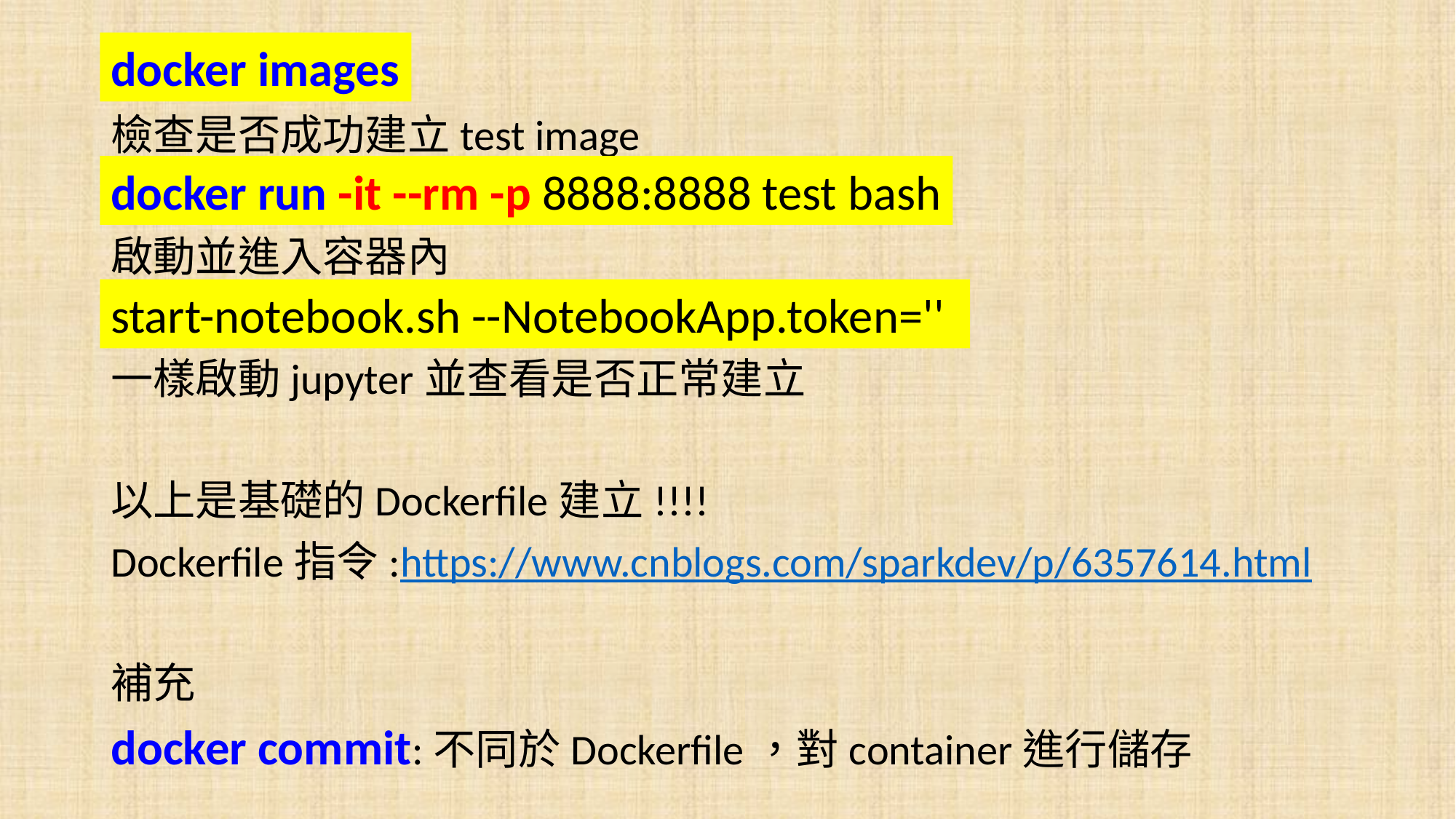

docker images

檢查是否成功建立test image

啟動並進入容器內

一樣啟動jupyter並查看是否正常建立

以上是基礎的Dockerfile建立!!!!
Dockerfile指令:https://www.cnblogs.com/sparkdev/p/6357614.html

補充
docker commit:不同於Dockerfile，對container進行儲存
docker run -it --rm -p 8888:8888 test bash
start-notebook.sh --NotebookApp.token=''